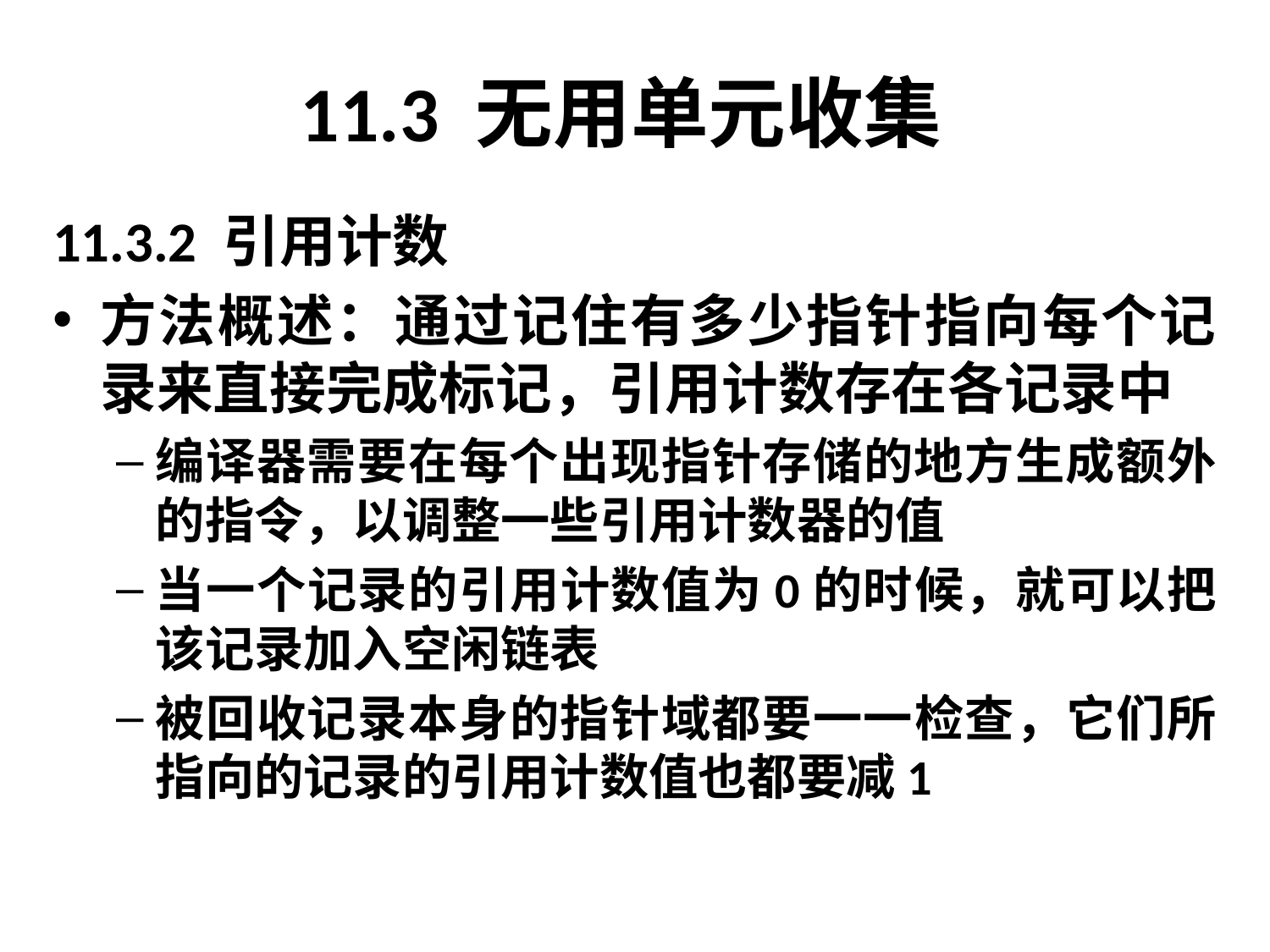

# 11.3 无用单元收集
11.3.2 引用计数
方法概述：通过记住有多少指针指向每个记录来直接完成标记，引用计数存在各记录中
编译器需要在每个出现指针存储的地方生成额外的指令，以调整一些引用计数器的值
当一个记录的引用计数值为0的时候，就可以把该记录加入空闲链表
被回收记录本身的指针域都要一一检查，它们所指向的记录的引用计数值也都要减1